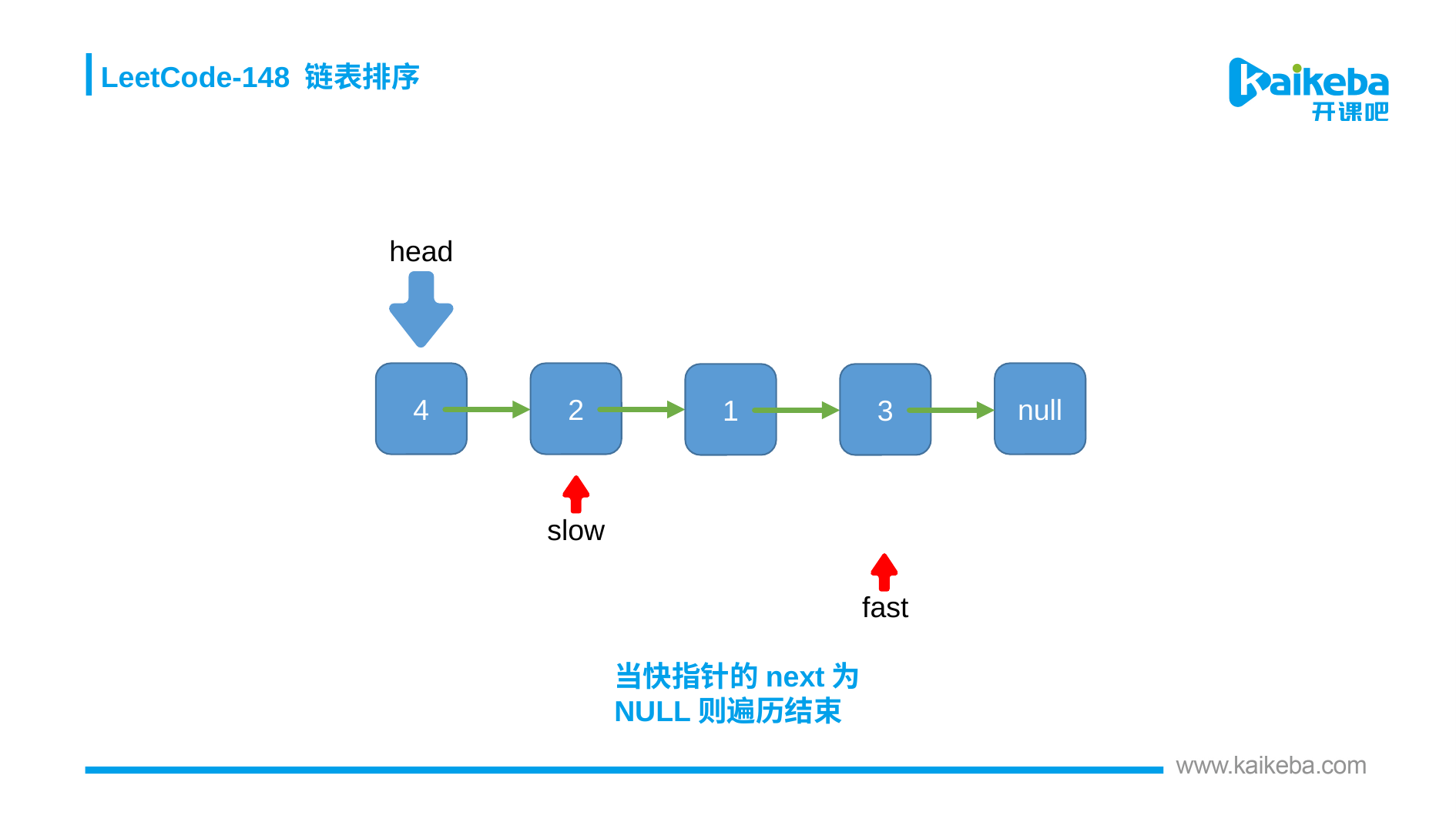

LeetCode-148 链表排序
head

4
2
null
1
3
slow

fast

当快指针的next为NULL则遍历结束